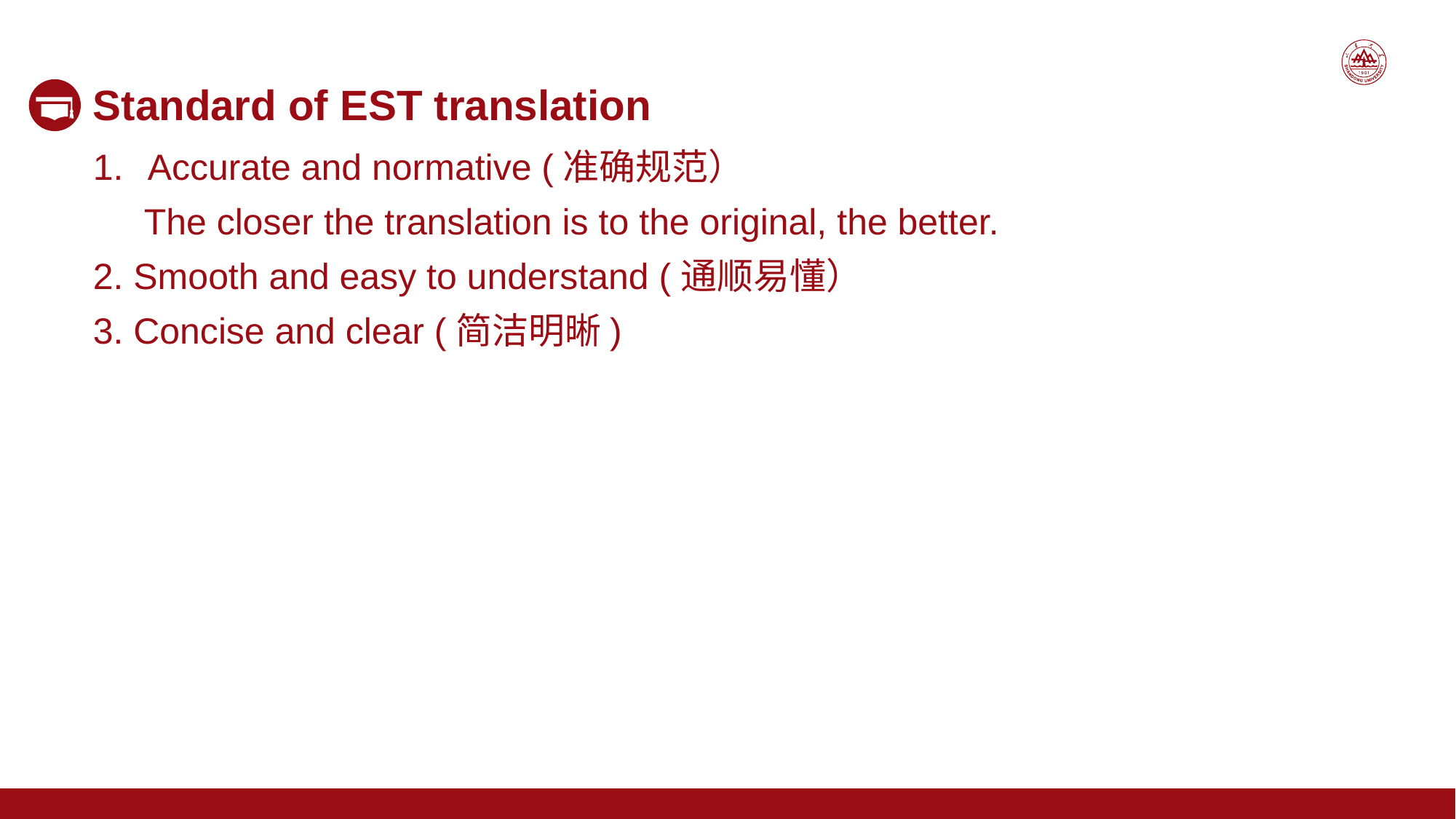

Standard of EST translation
Accurate and normative (准确规范）
     The closer the translation is to the original, the better.
2. Smooth and easy to understand (通顺易懂）
3. Concise and clear (简洁明晰)